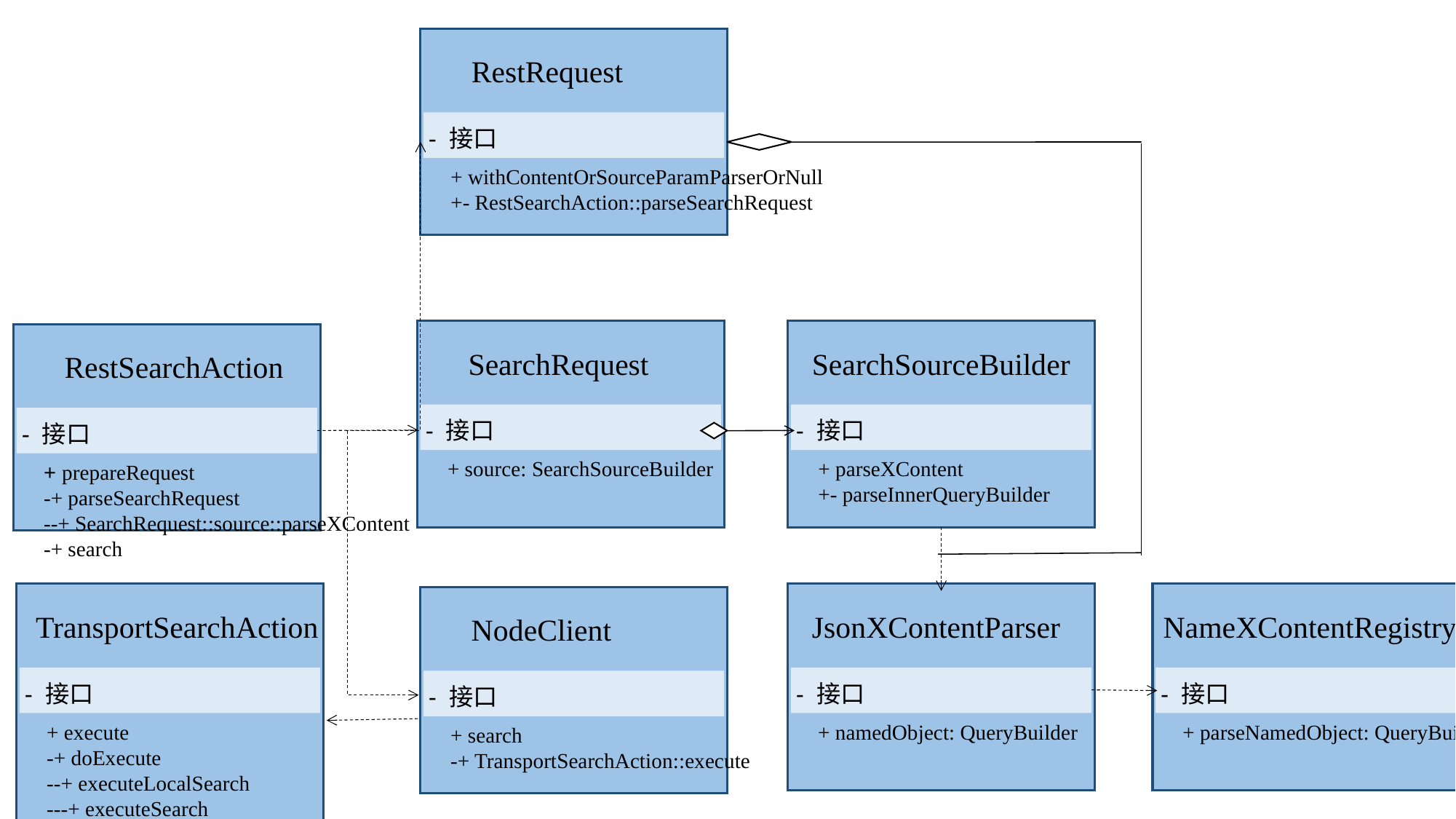

RestRequest

- 接口
+ withContentOrSourceParamParserOrNull
+- RestSearchAction::parseSearchRequest

SearchRequest

- 接口
+ source: SearchSourceBuilder

SearchSourceBuilder

- 接口
+ parseXContent
+- parseInnerQueryBuilder

RestSearchAction

- 接口
+ prepareRequest
-+ parseSearchRequest
--+ SearchRequest::source::parseXContent
-+ search

TransportSearchAction

- 接口
+ execute
-+ doExecute
--+ executeLocalSearch
---+ executeSearch

JsonXContentParser

- 接口
+ namedObject: QueryBuilder

NameXContentRegistry

- 接口
+ parseNamedObject: QueryBuilder

NodeClient

- 接口
+ search
-+ TransportSearchAction::execute